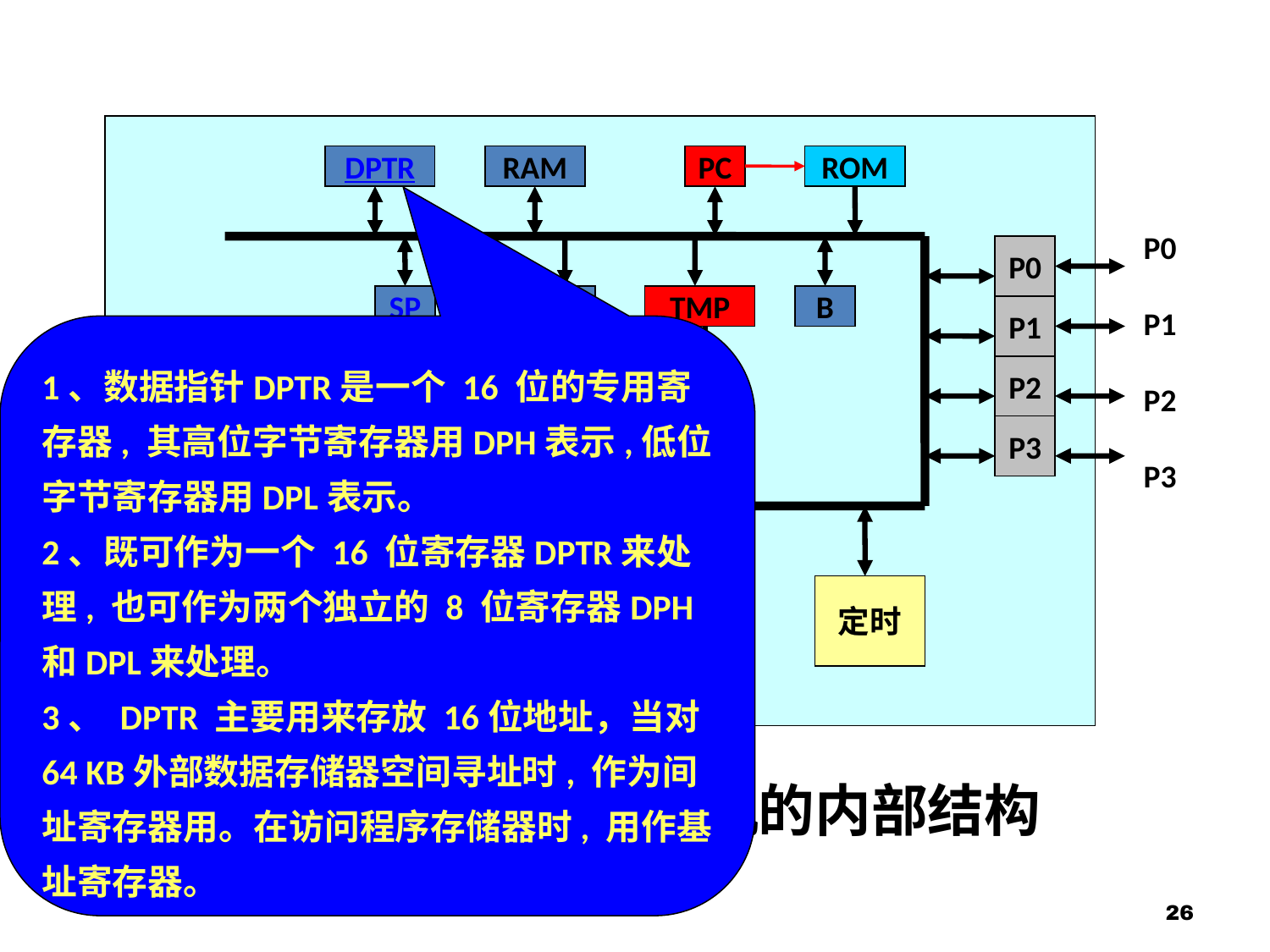

89C51单片机的内部结构

DPTR
RAM
PC
ROM

P0

P0

P1

P2

P3

SP
A
TMP
B
P1
1、数据指针DPTR是一个 16 位的专用寄存器, 其高位字节寄存器用DPH表示,低位字节寄存器用DPL表示。
2、既可作为一个 16 位寄存器DPTR来处理, 也可作为两个独立的 8 位寄存器DPH和DPL来处理。
3、 DPTR 主要用来存放 16位地址，当对 64 KB外部数据存储器空间寻址时, 作为间址寄存器用。在访问程序存储器时, 用作基址寄存器。

P2

PSW
P3

X1

X2
振
荡
P
L
A
ID
IR
串口
中断
定时

   PSEN  RST ALE  EA
   PSEN  RST ALE  EA
26